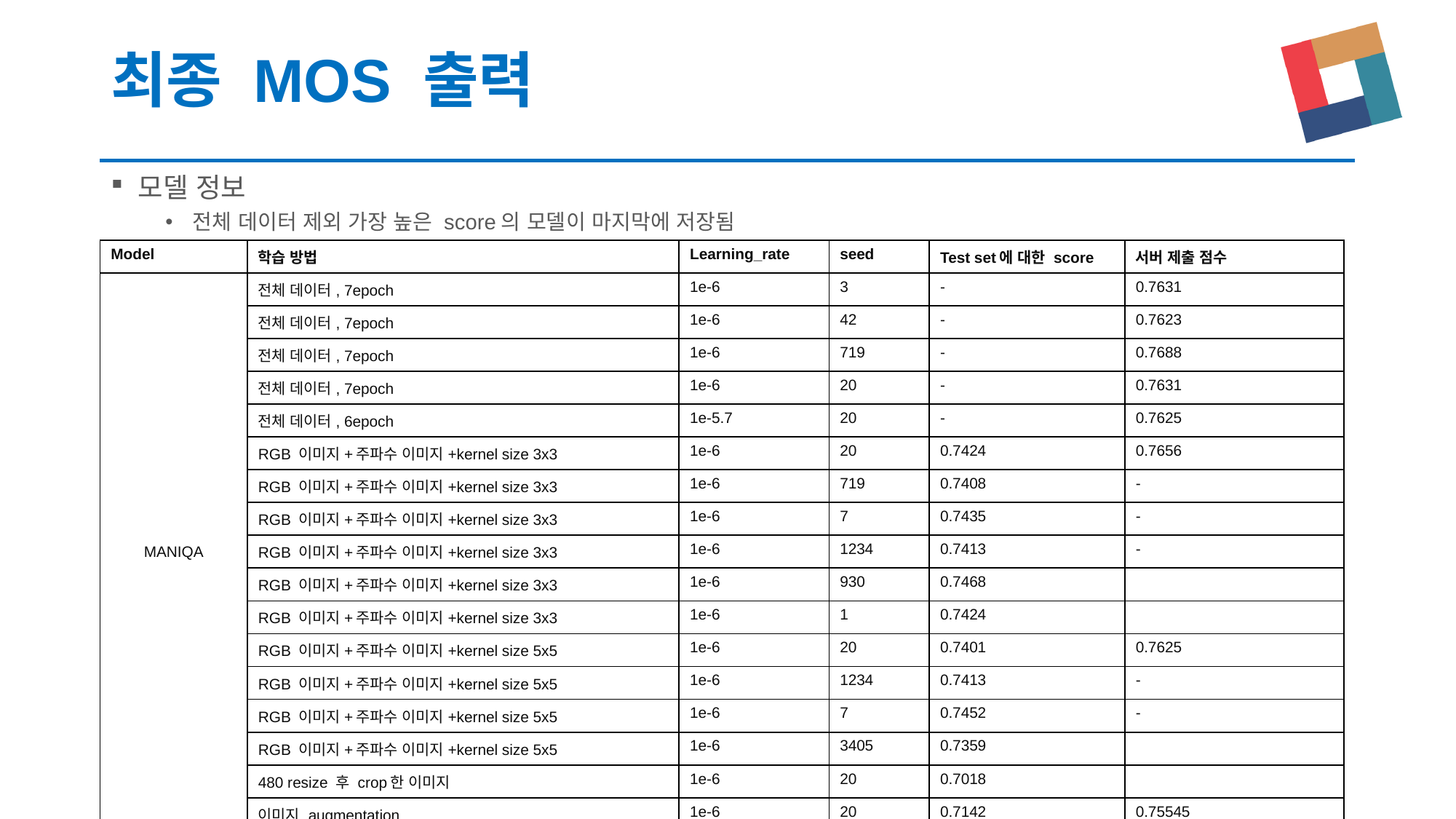

# 최종 MOS 출력
모델 정보
전체 데이터 제외 가장 높은 score의 모델이 마지막에 저장됨

| Model | 학습 방법 | Learning\_rate | seed | Test set에 대한 score | 서버 제출 점수 |
| --- | --- | --- | --- | --- | --- |
| MANIQA | 전체 데이터, 7epoch | 1e-6 | 3 | - | 0.7631 |
| MANIQA | 전체 데이터, 7epoch | 1e-6 | 42 | - | 0.7623 |
| MANIQA | 전체 데이터, 7epoch | 1e-6 | 719 | - | 0.7688 |
| MANIQA | 전체 데이터, 7epoch | 1e-6 | 20 | - | 0.7631 |
| MANIQA | 전체 데이터, 6epoch | 1e-5.7 | 20 | - | 0.7625 |
| MANIQA | RGB 이미지+주파수 이미지+kernel size 3x3 | 1e-6 | 20 | 0.7424 | 0.7656 |
| MANIQA | RGB 이미지+주파수 이미지+kernel size 3x3 | 1e-6 | 719 | 0.7408 | - |
| MANIQA | RGB 이미지+주파수 이미지+kernel size 3x3 | 1e-6 | 7 | 0.7435 | - |
| MANIQA | RGB 이미지+주파수 이미지+kernel size 3x3 | 1e-6 | 1234 | 0.7413 | - |
| MANIQA | RGB 이미지+주파수 이미지+kernel size 3x3 | 1e-6 | 930 | 0.7468 |  |
| MANIQA | RGB 이미지+주파수 이미지+kernel size 3x3 | 1e-6 | 1 | 0.7424 |  |
| MANIQA | RGB 이미지+주파수 이미지+kernel size 5x5 | 1e-6 | 20 | 0.7401 | 0.7625 |
| MANIQA | RGB 이미지+주파수 이미지+kernel size 5x5 | 1e-6 | 1234 | 0.7413 | - |
| MANIQA | RGB 이미지+주파수 이미지+kernel size 5x5 | 1e-6 | 7 | 0.7452 | - |
| MANIQA | RGB 이미지+주파수 이미지+kernel size 5x5 | 1e-6 | 3405 | 0.7359 |  |
| MANIQA | 480 resize 후 crop한 이미지 | 1e-6 | 20 | 0.7018 |  |
| MANIQA | 이미지 augmentation | 1e-6 | 20 | 0.7142 | 0.75545 |
| MUSIQ | 데이터 9 : 1 분할 | 1e-4 | - | 0.6514 | - |
16